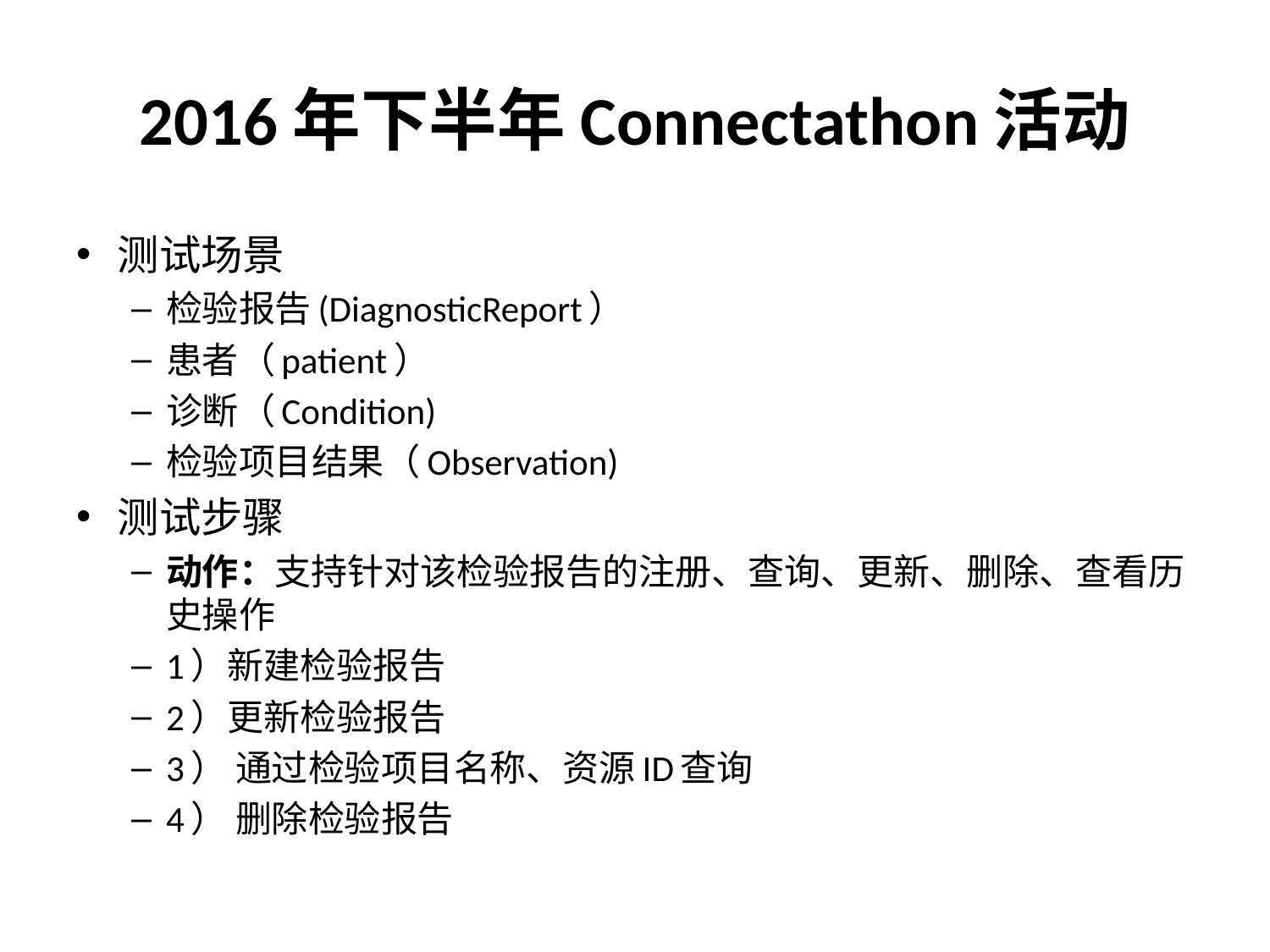

# 2016年下半年Connectathon活动
测试场景
检验报告(DiagnosticReport）
患者（patient）
诊断（Condition)
检验项目结果（Observation)
测试步骤
动作：支持针对该检验报告的注册、查询、更新、删除、查看历史操作
1）新建检验报告
2）更新检验报告
3） 通过检验项目名称、资源ID查询
4） 删除检验报告